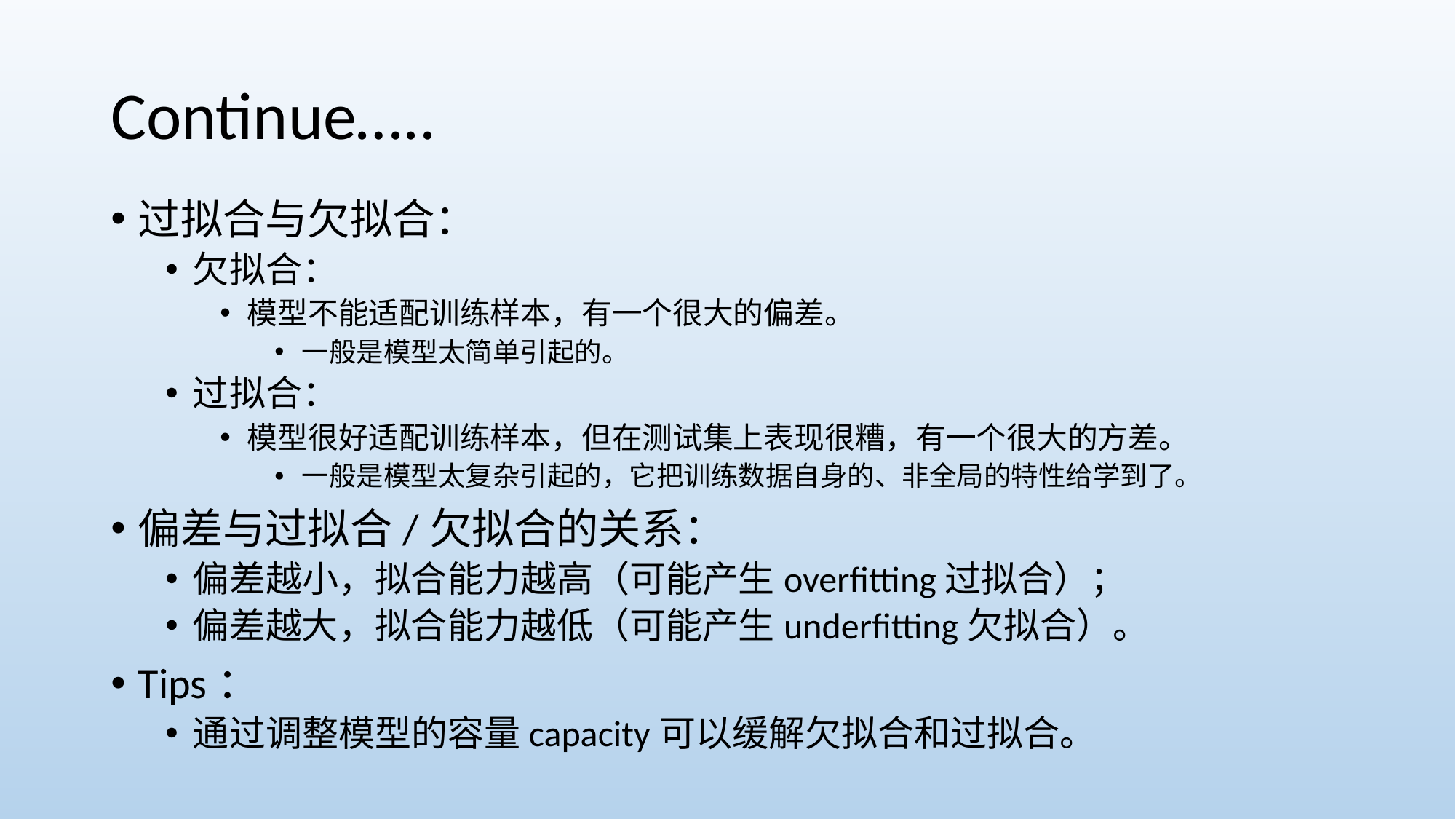

# Continue…..
过拟合与欠拟合：
欠拟合：
模型不能适配训练样本，有一个很大的偏差。
一般是模型太简单引起的。
过拟合：
模型很好适配训练样本，但在测试集上表现很糟，有一个很大的方差。
一般是模型太复杂引起的，它把训练数据自身的、非全局的特性给学到了。
偏差与过拟合/欠拟合的关系：
偏差越小，拟合能力越高（可能产生overfitting过拟合）；
偏差越大，拟合能力越低（可能产生underfitting欠拟合）。
Tips：
通过调整模型的容量capacity可以缓解欠拟合和过拟合。